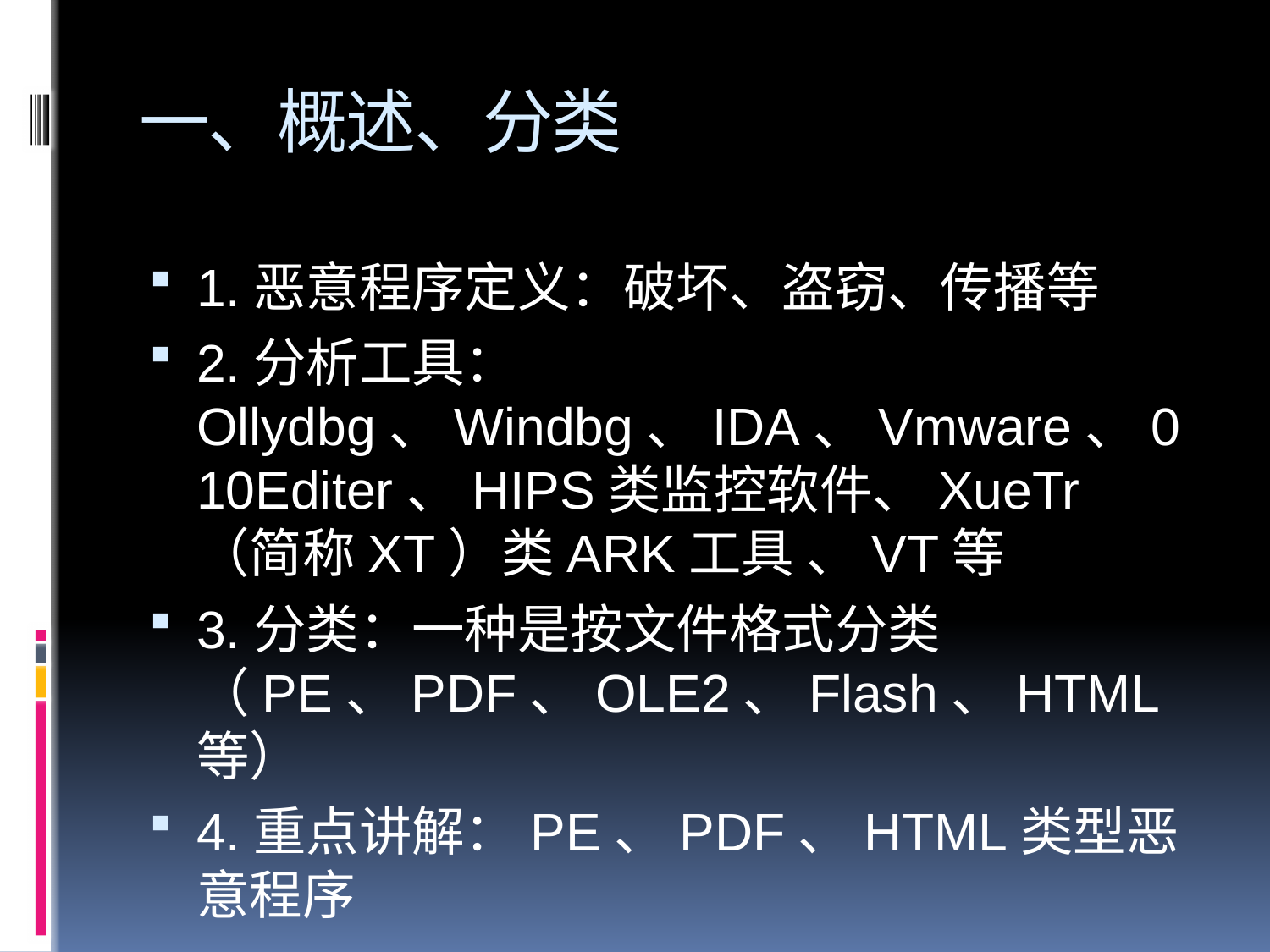

# 一、概述、分类
1.恶意程序定义：破坏、盗窃、传播等
2.分析工具：Ollydbg、Windbg、IDA、Vmware、010Editer、HIPS类监控软件、XueTr（简称XT）类ARK工具 、VT等
3.分类：一种是按文件格式分类（PE、PDF、OLE2、Flash、HTML等）
4.重点讲解：PE、PDF、HTML类型恶意程序